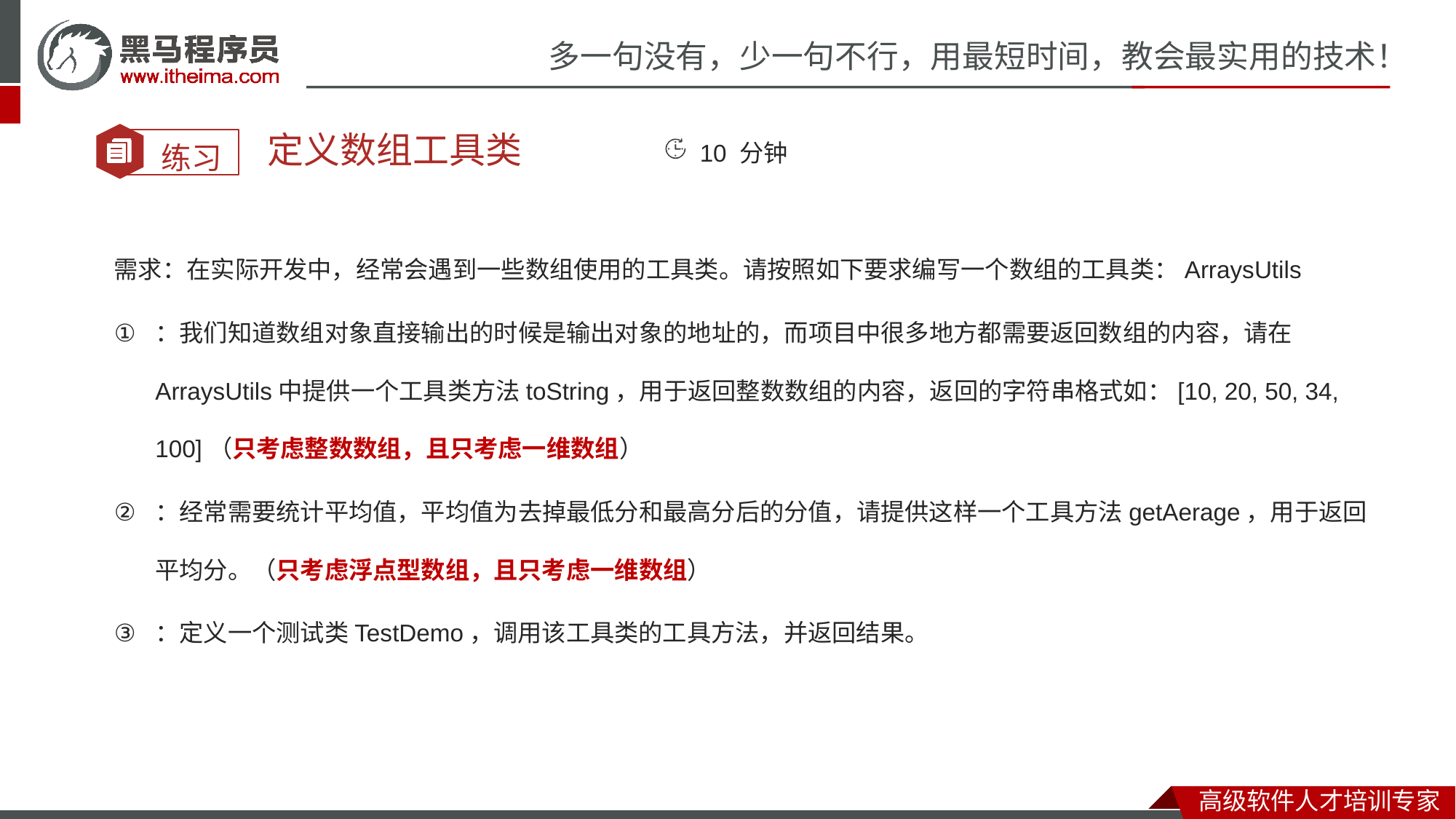

定义数组工具类
10 分钟

需求：在实际开发中，经常会遇到一些数组使用的工具类。请按照如下要求编写一个数组的工具类：ArraysUtils
：我们知道数组对象直接输出的时候是输出对象的地址的，而项目中很多地方都需要返回数组的内容，请在ArraysUtils中提供一个工具类方法toString，用于返回整数数组的内容，返回的字符串格式如：[10, 20, 50, 34, 100]（只考虑整数数组，且只考虑一维数组）
：经常需要统计平均值，平均值为去掉最低分和最高分后的分值，请提供这样一个工具方法getAerage，用于返回平均分。（只考虑浮点型数组，且只考虑一维数组）
：定义一个测试类TestDemo，调用该工具类的工具方法，并返回结果。